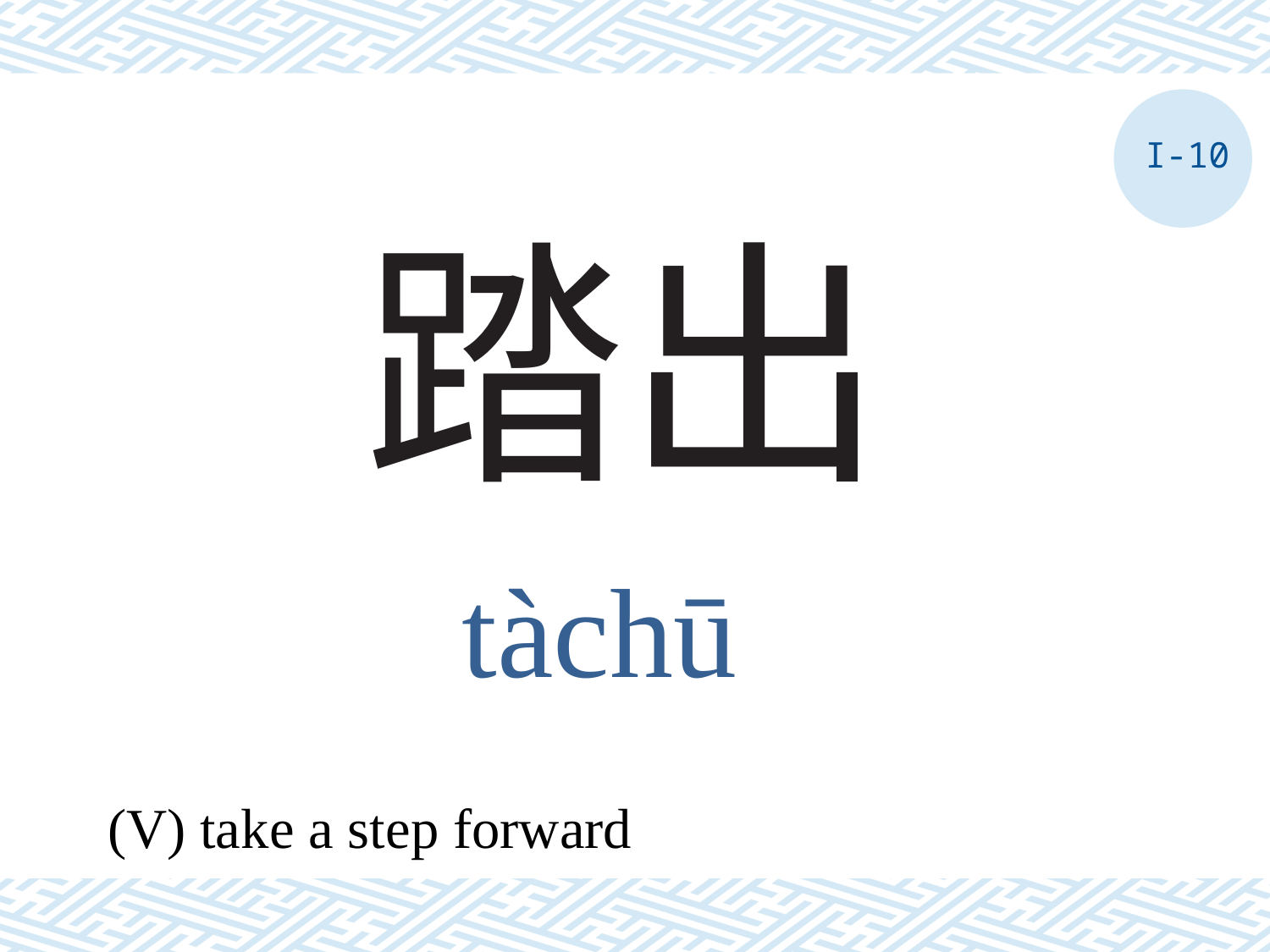

I-10

# 踏出
tàchū
(V) take a step forward